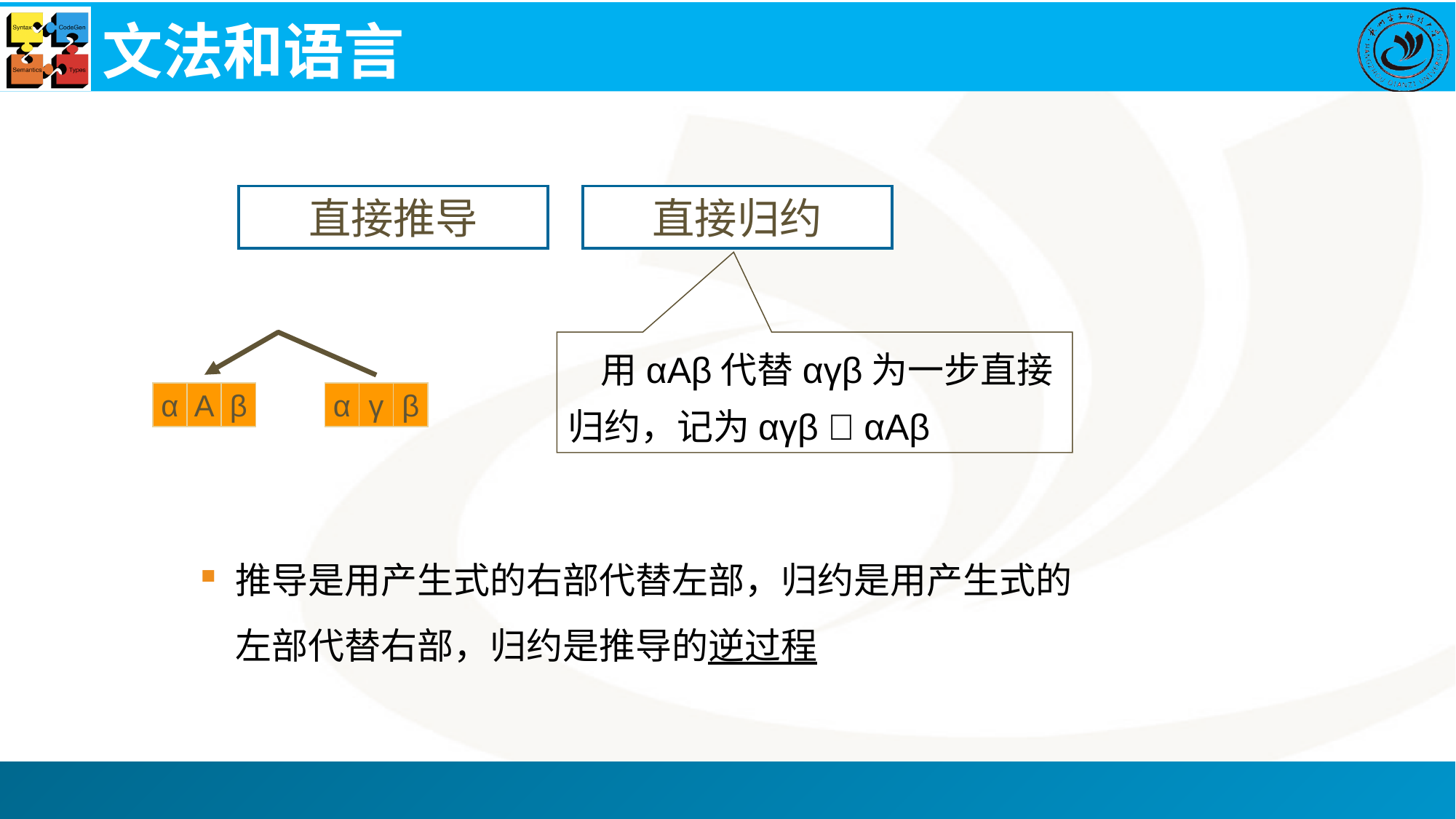

# 文法和语言
直接推导
直接归约

α
A
β
α
γ
β
   用αAβ代替αγβ为一步直接归约，记为αγβ ⇐ αAβ
推导是用产生式的右部代替左部，归约是用产生式的左部代替右部，归约是推导的逆过程
25